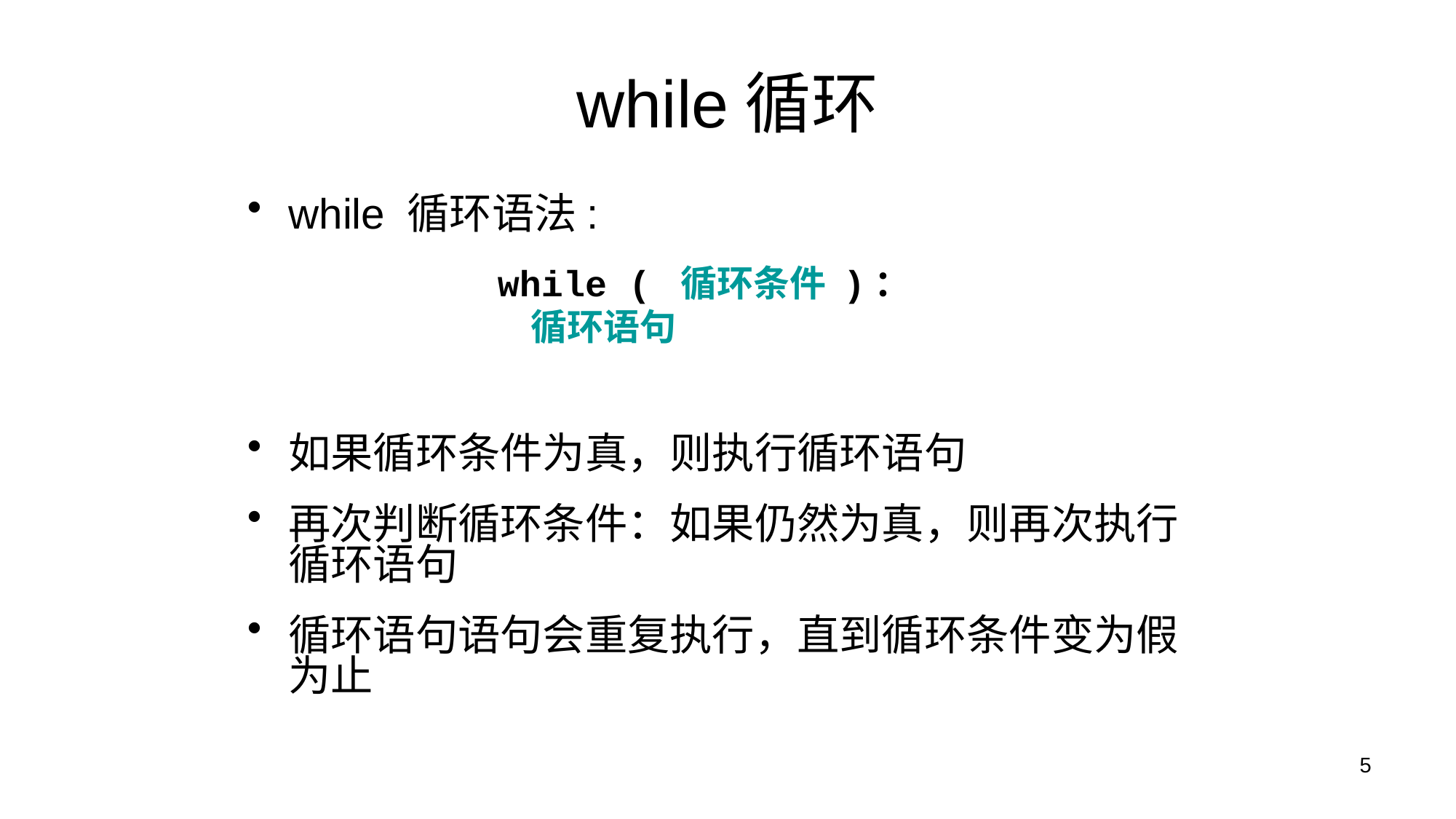

# while循环
while 循环语法:

如果循环条件为真，则执行循环语句
再次判断循环条件：如果仍然为真，则再次执行循环语句
循环语句语句会重复执行，直到循环条件变为假为止

while ( 循环条件 )：
   循环语句
5